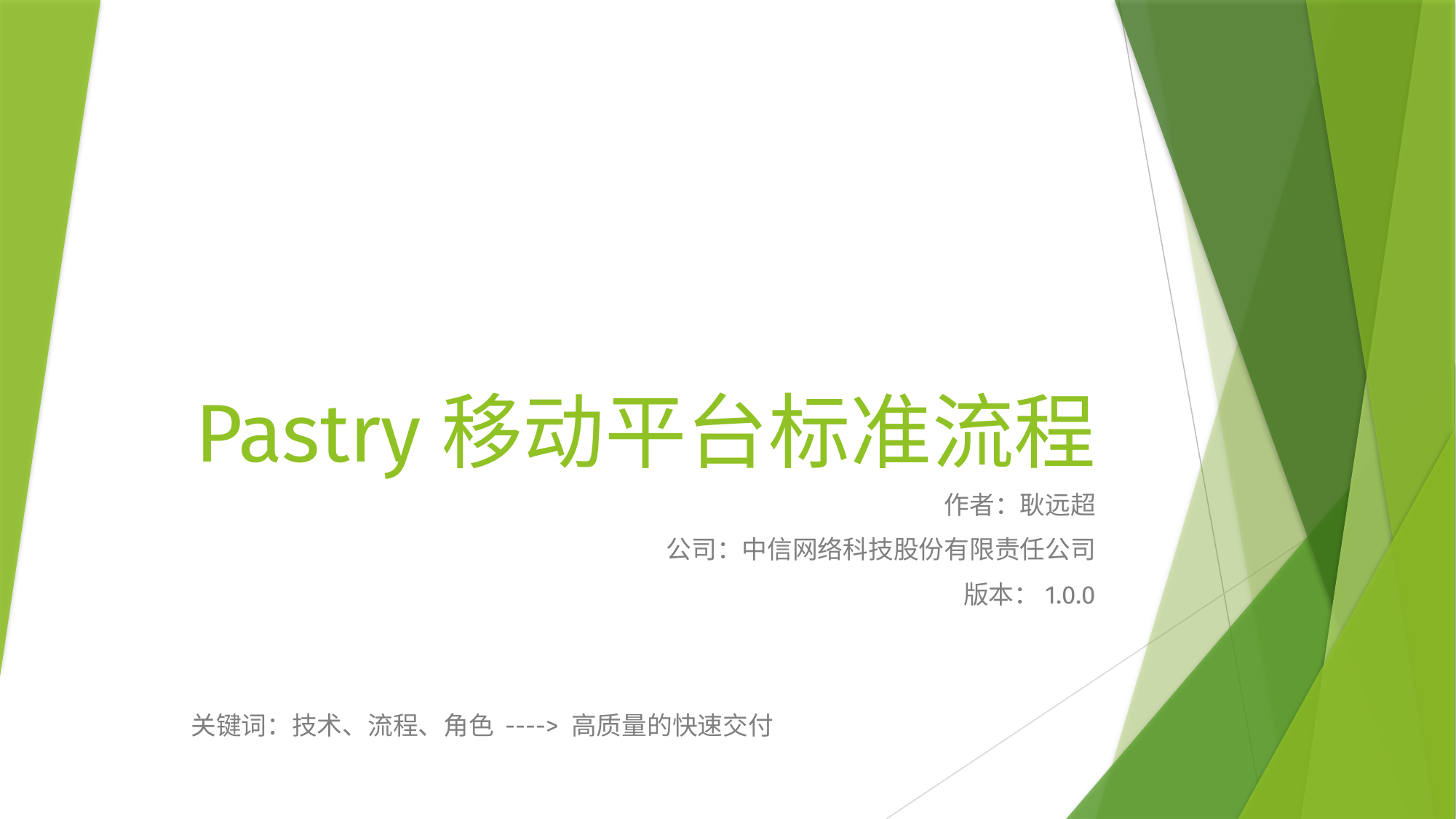

# Pastry移动平台标准流程
作者：耿远超
公司：中信网络科技股份有限责任公司
版本：1.0.0

关键词：技术、流程、角色 ----> 高质量的快速交付